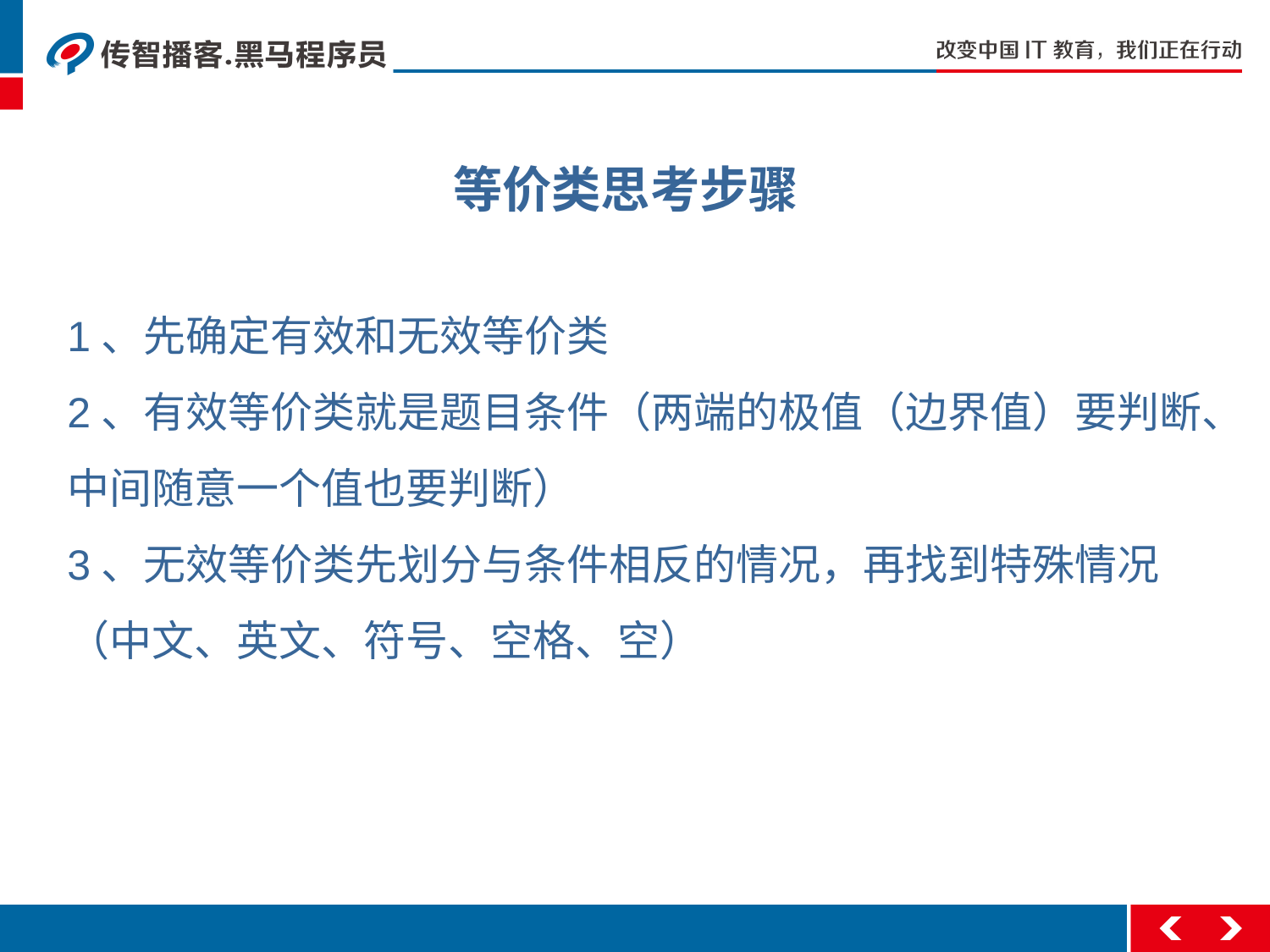

等价类思考步骤
1、先确定有效和无效等价类
2、有效等价类就是题目条件（两端的极值（边界值）要判断、中间随意一个值也要判断）
3、无效等价类先划分与条件相反的情况，再找到特殊情况（中文、英文、符号、空格、空）